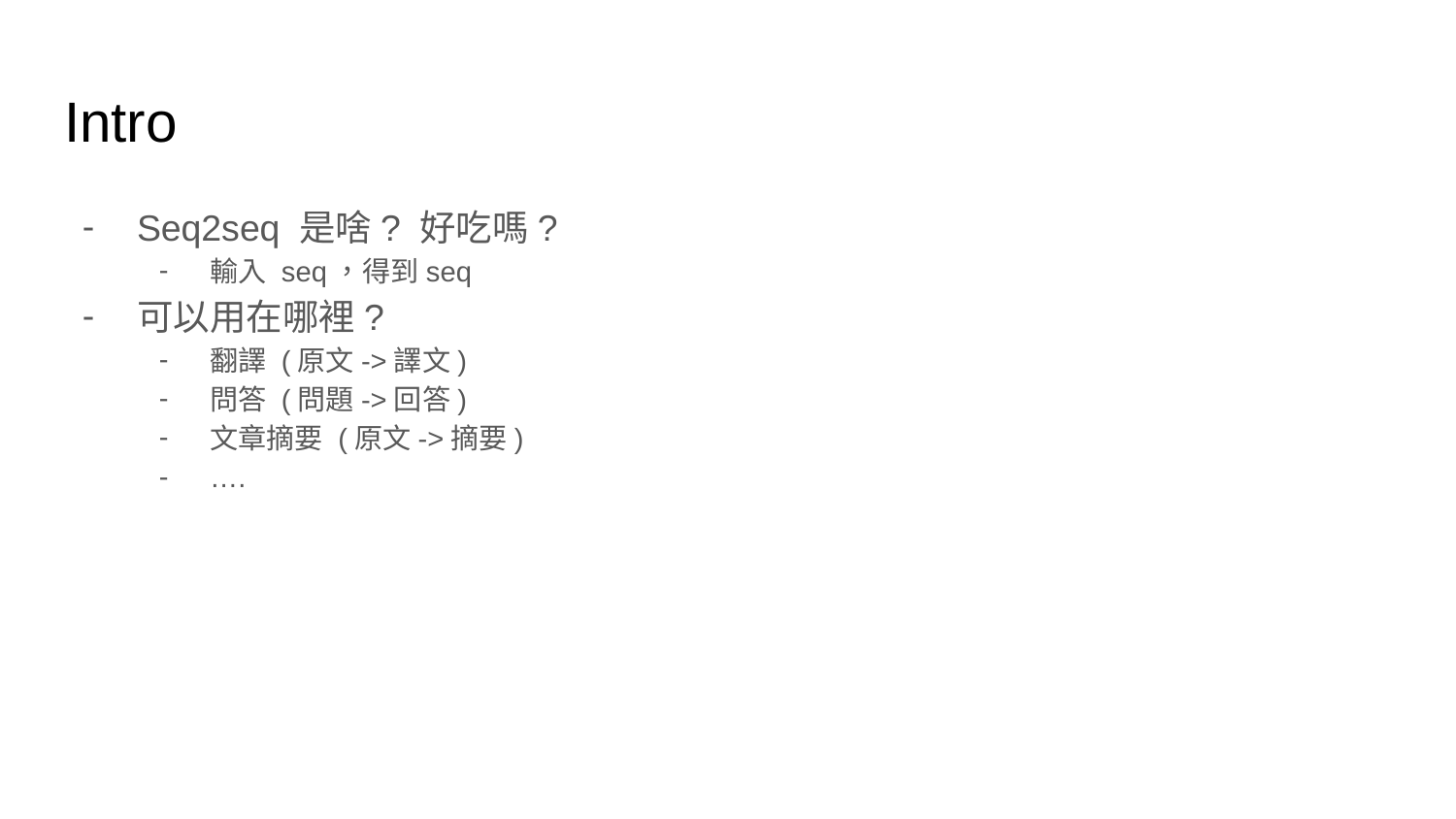

# Intro
Seq2seq 是啥? 好吃嗎?
輸入 seq，得到seq
可以用在哪裡?
翻譯 (原文->譯文)
問答 (問題->回答)
文章摘要 (原文->摘要)
….